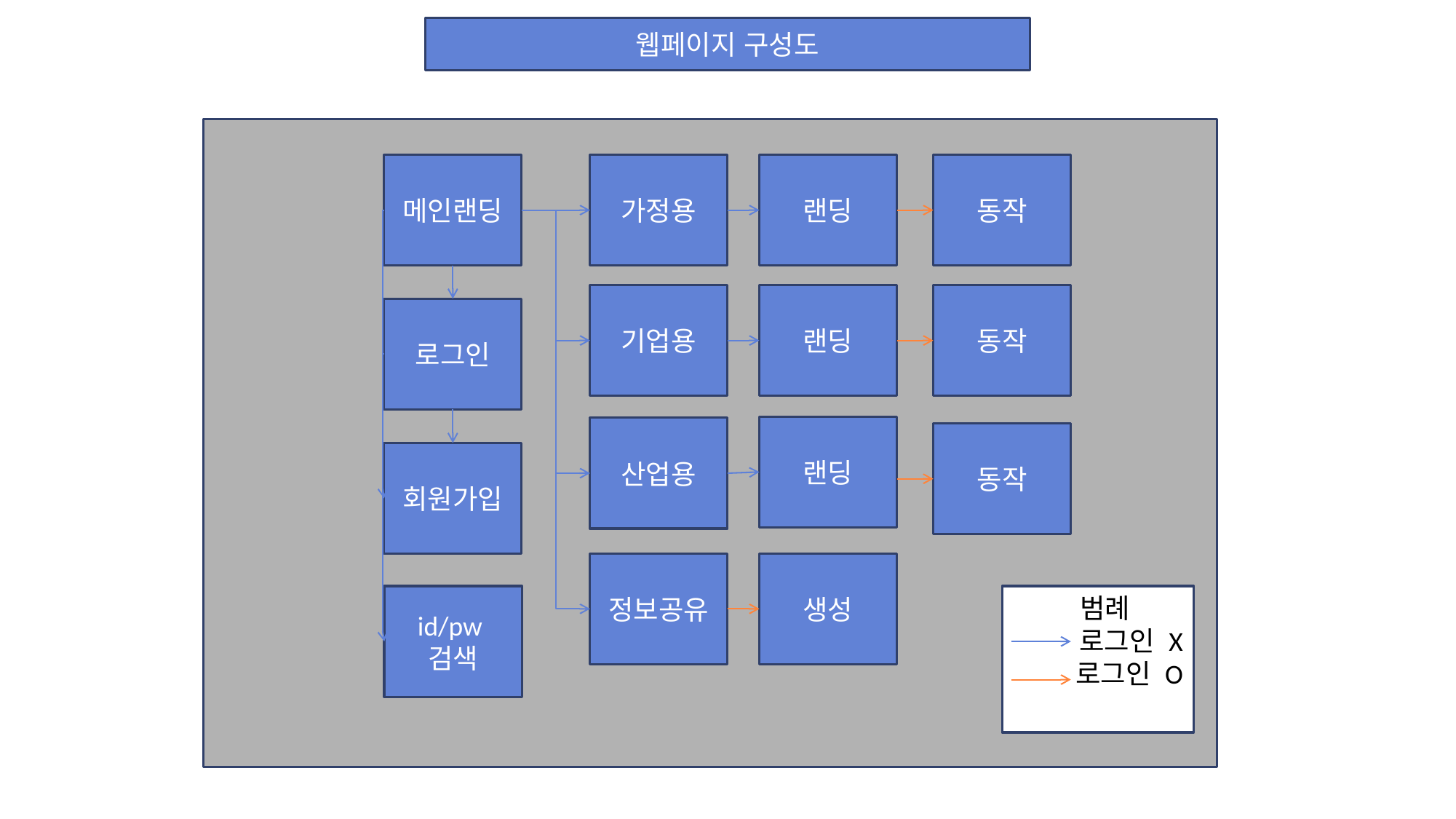

웹페이지 구성도

메인랜딩
가정용
랜딩
동작
기업용
랜딩
동작
로그인
랜딩
산업용
동작
회원가입
정보공유
생성
id/pw
검색
 범례
로그인 X
로그인 O